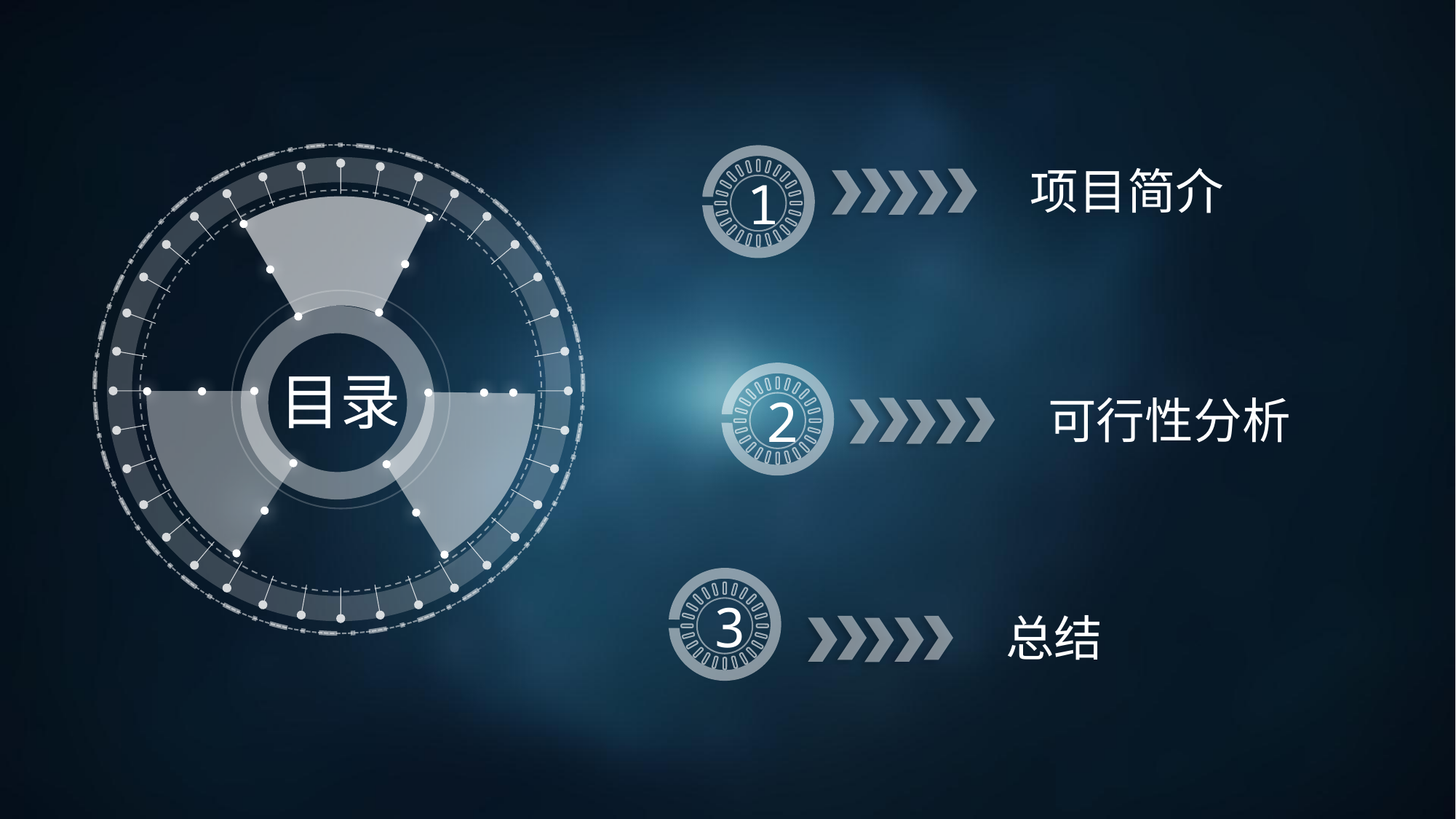

1

项目简介

目录

2

可行性分析

3

总结